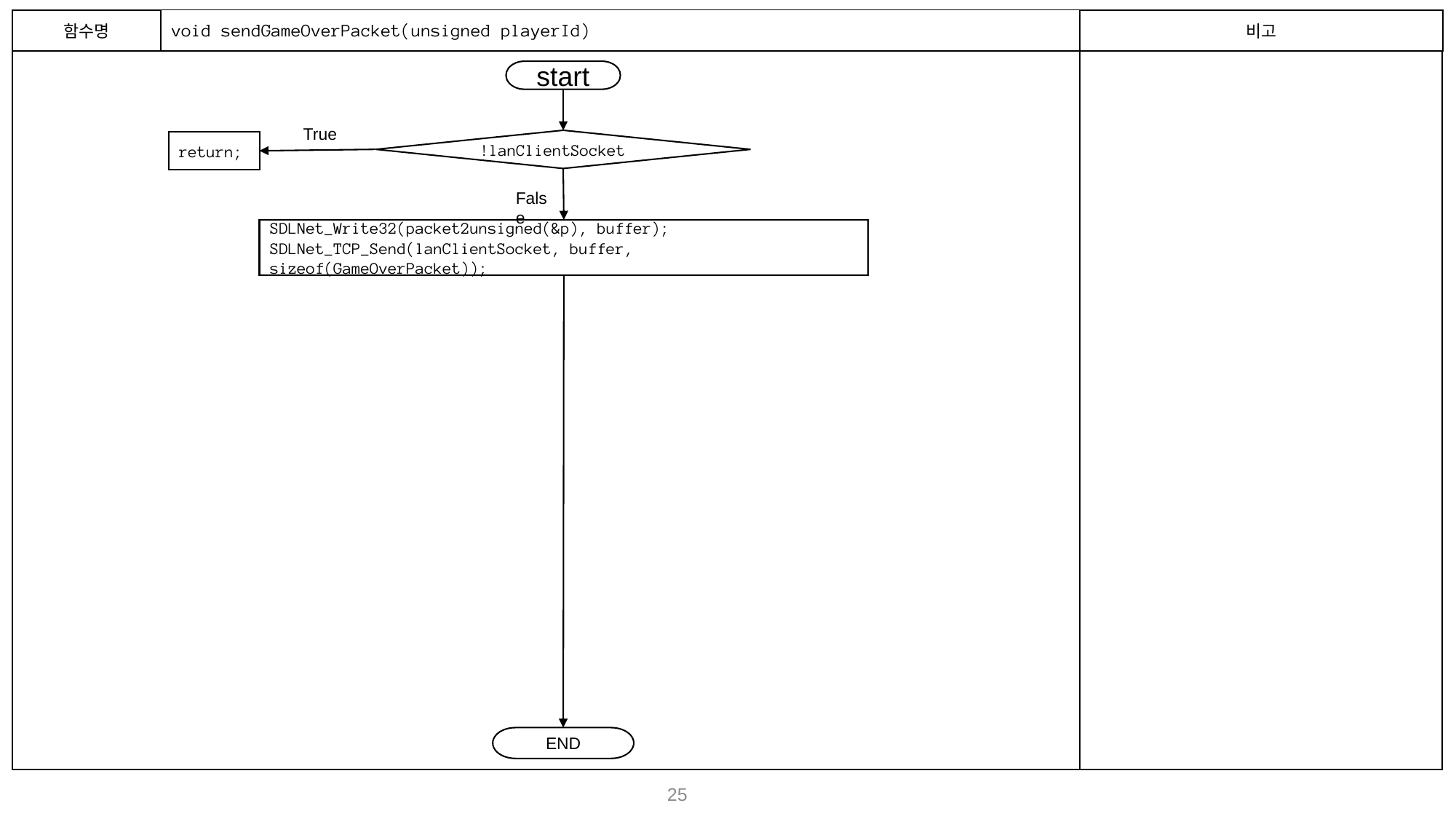

함수명
# void sendGameOverPacket(unsigned playerId)
비고

start
True
!lanClientSocket
return;
False
SDLNet_Write32(packet2unsigned(&p), buffer);
SDLNet_TCP_Send(lanClientSocket, buffer, sizeof(GameOverPacket));
END
25